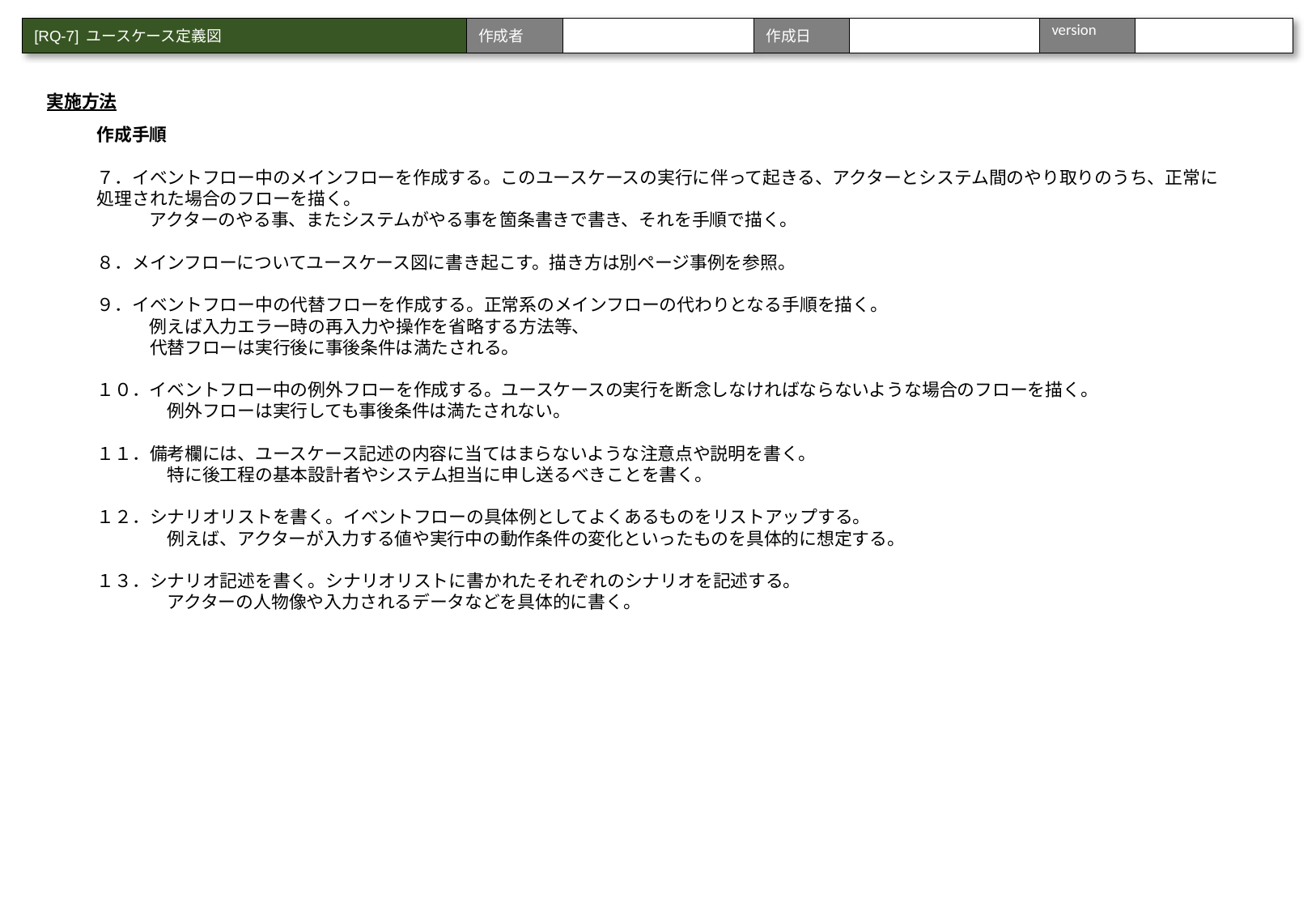

| [RQ-7] ユースケース定義図 | 作成者 |  | 作成日 |  | version |  |
| --- | --- | --- | --- | --- | --- | --- |
実施方法
作成手順

７．イベントフロー中のメインフローを作成する。このユースケースの実行に伴って起きる、アクターとシステム間のやり取りのうち、正常に処理された場合のフローを描く。
　　　アクターのやる事、またシステムがやる事を箇条書きで書き、それを手順で描く。

８．メインフローについてユースケース図に書き起こす。描き方は別ページ事例を参照。

９．イベントフロー中の代替フローを作成する。正常系のメインフローの代わりとなる手順を描く。
　　　例えば入力エラー時の再入力や操作を省略する方法等、
　　　代替フローは実行後に事後条件は満たされる。

１０．イベントフロー中の例外フローを作成する。ユースケースの実行を断念しなければならないような場合のフローを描く。
　　　　例外フローは実行しても事後条件は満たされない。

１１．備考欄には、ユースケース記述の内容に当てはまらないような注意点や説明を書く。
　　　　特に後工程の基本設計者やシステム担当に申し送るべきことを書く。

１２．シナリオリストを書く。イベントフローの具体例としてよくあるものをリストアップする。
　　　　例えば、アクターが入力する値や実行中の動作条件の変化といったものを具体的に想定する。

１３．シナリオ記述を書く。シナリオリストに書かれたそれぞれのシナリオを記述する。
　　　　アクターの人物像や入力されるデータなどを具体的に書く。